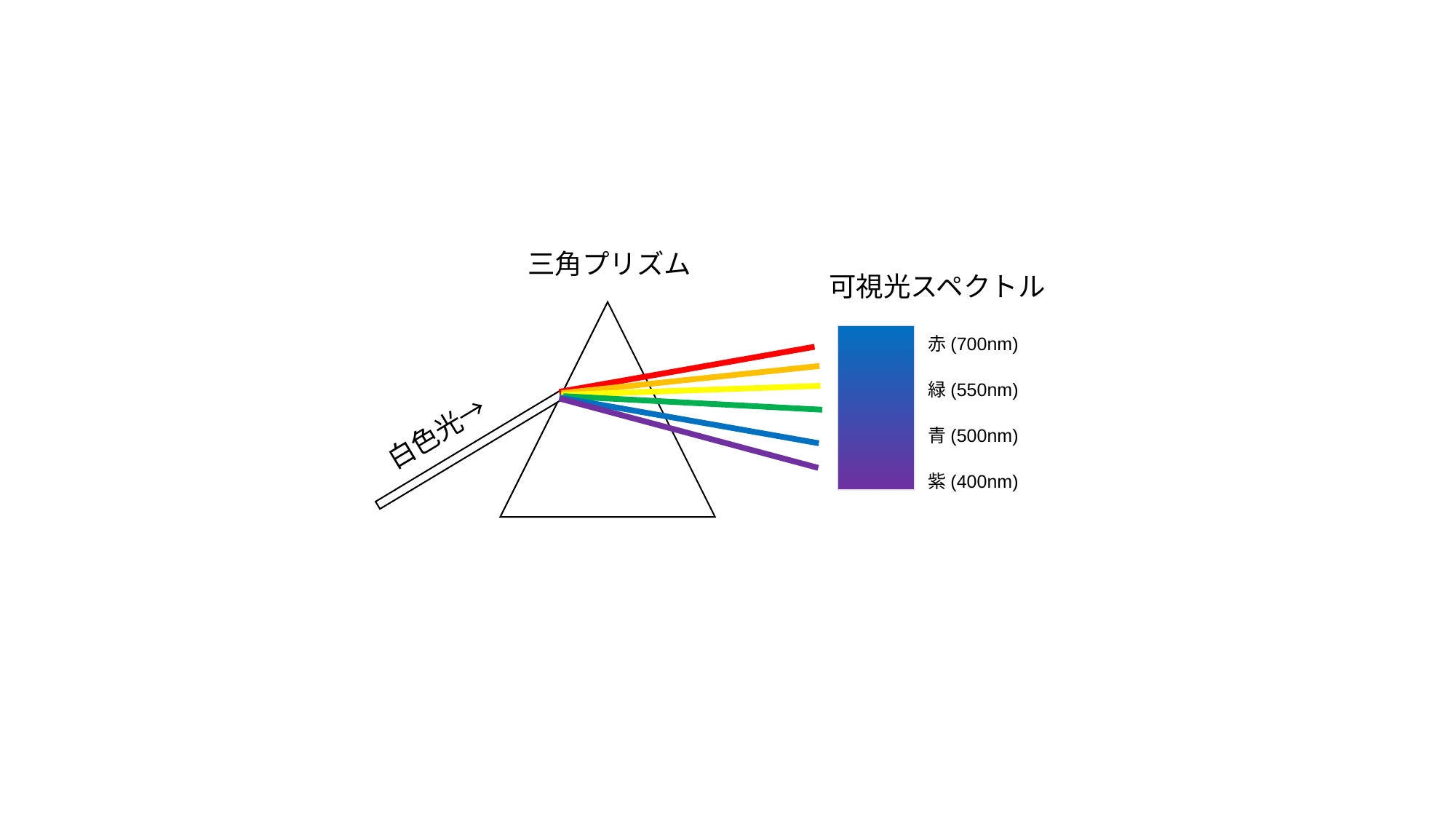

三角プリズム
可視光スペクトル

赤(700nm)

緑(550nm)

白色光→

青(500nm)

紫(400nm)